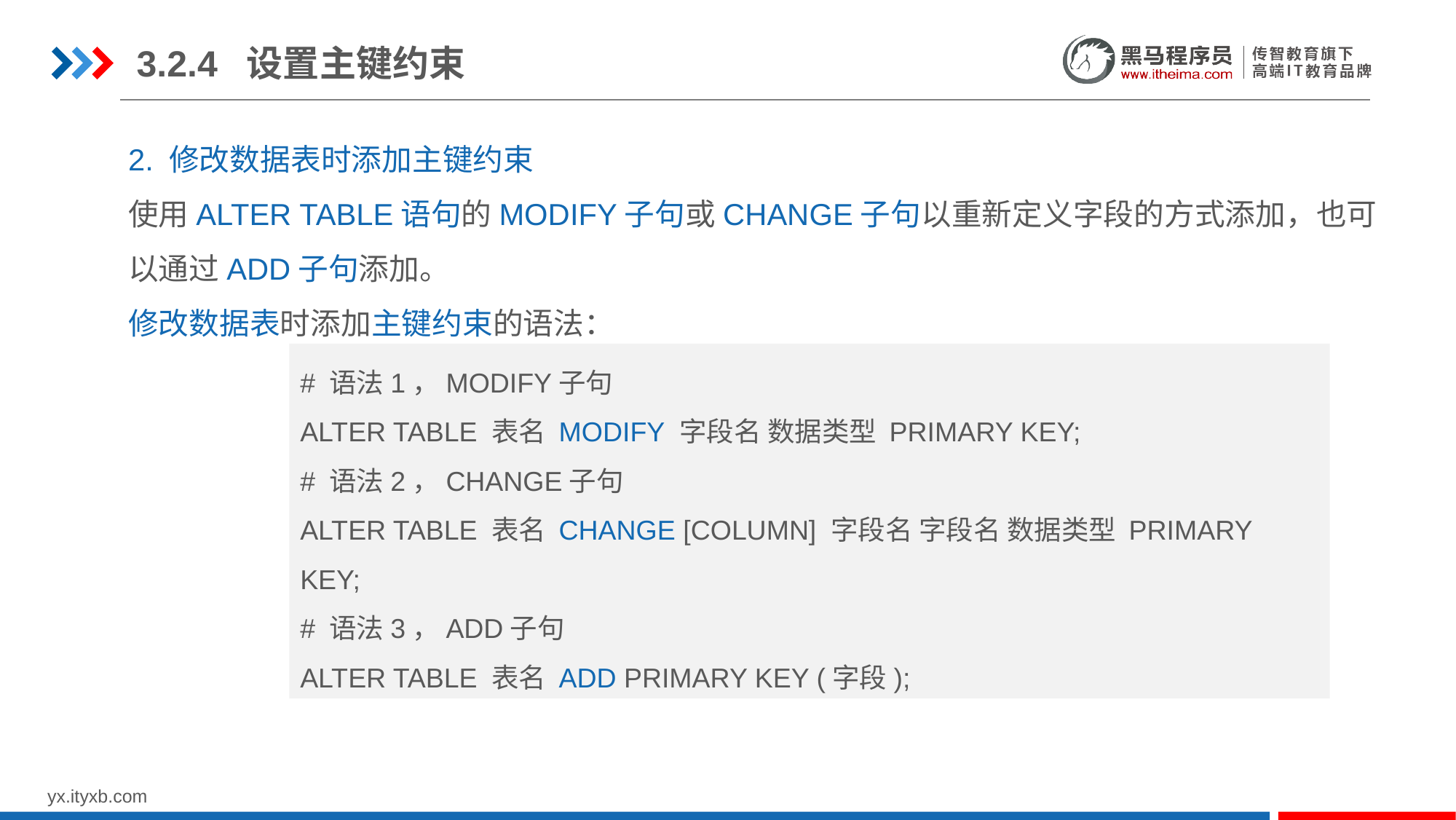

3.2.4  设置主键约束
2. 修改数据表时添加主键约束
使用ALTER TABLE语句的MODIFY子句或CHANGE子句以重新定义字段的方式添加，也可以通过ADD子句添加。
修改数据表时添加主键约束的语法：
# 语法1，MODIFY子句
ALTER TABLE 表名 MODIFY 字段名 数据类型 PRIMARY KEY;
# 语法2，CHANGE子句
ALTER TABLE 表名 CHANGE [COLUMN] 字段名 字段名 数据类型 PRIMARY KEY;
# 语法3，ADD子句
ALTER TABLE 表名 ADD PRIMARY KEY (字段);